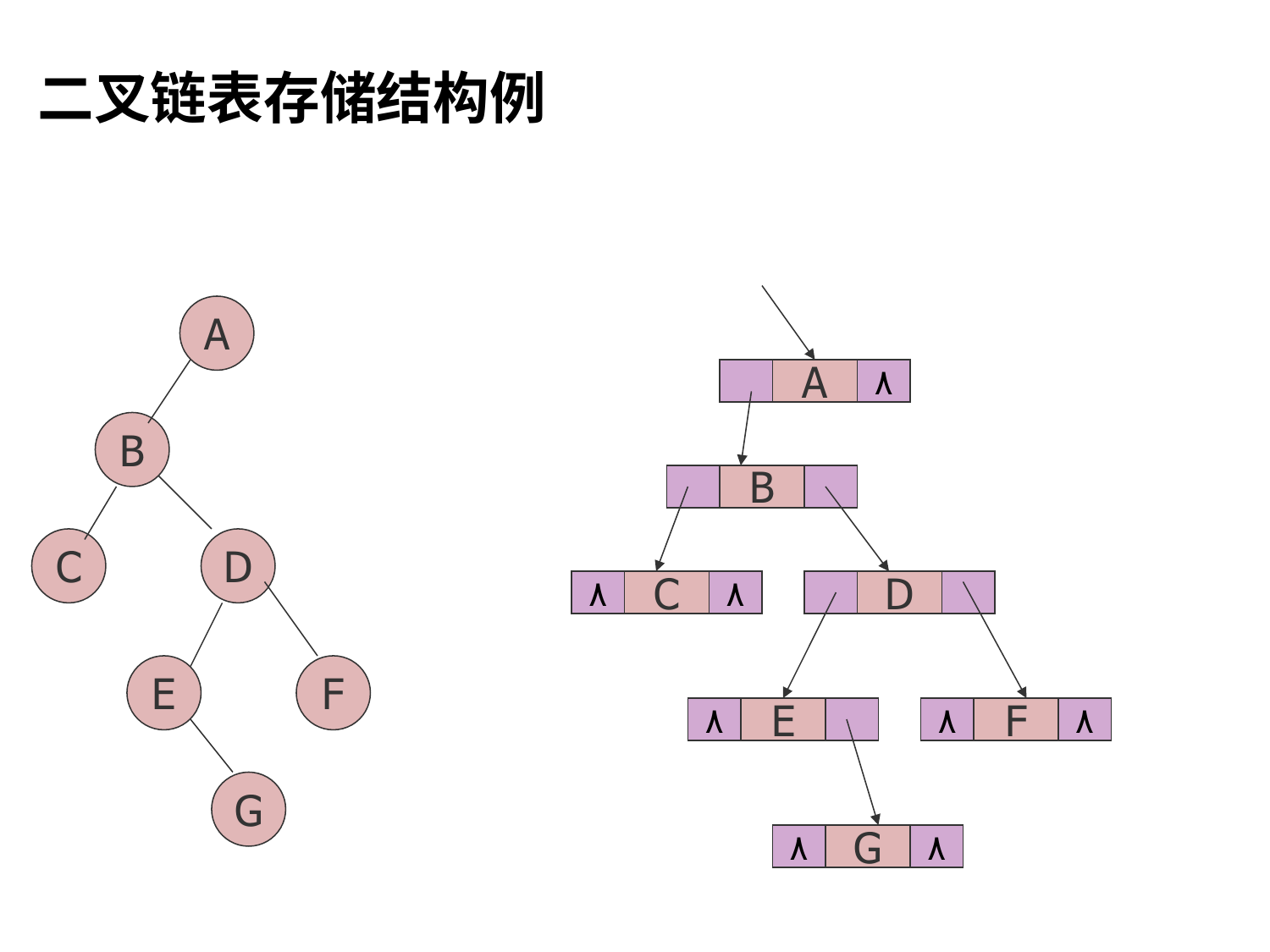

# 二叉链表存储结构例

A

A
۸

B

B

C
D
۸
C
۸

D

E
F
۸
E

۸
F
۸

G
۸
G
۸